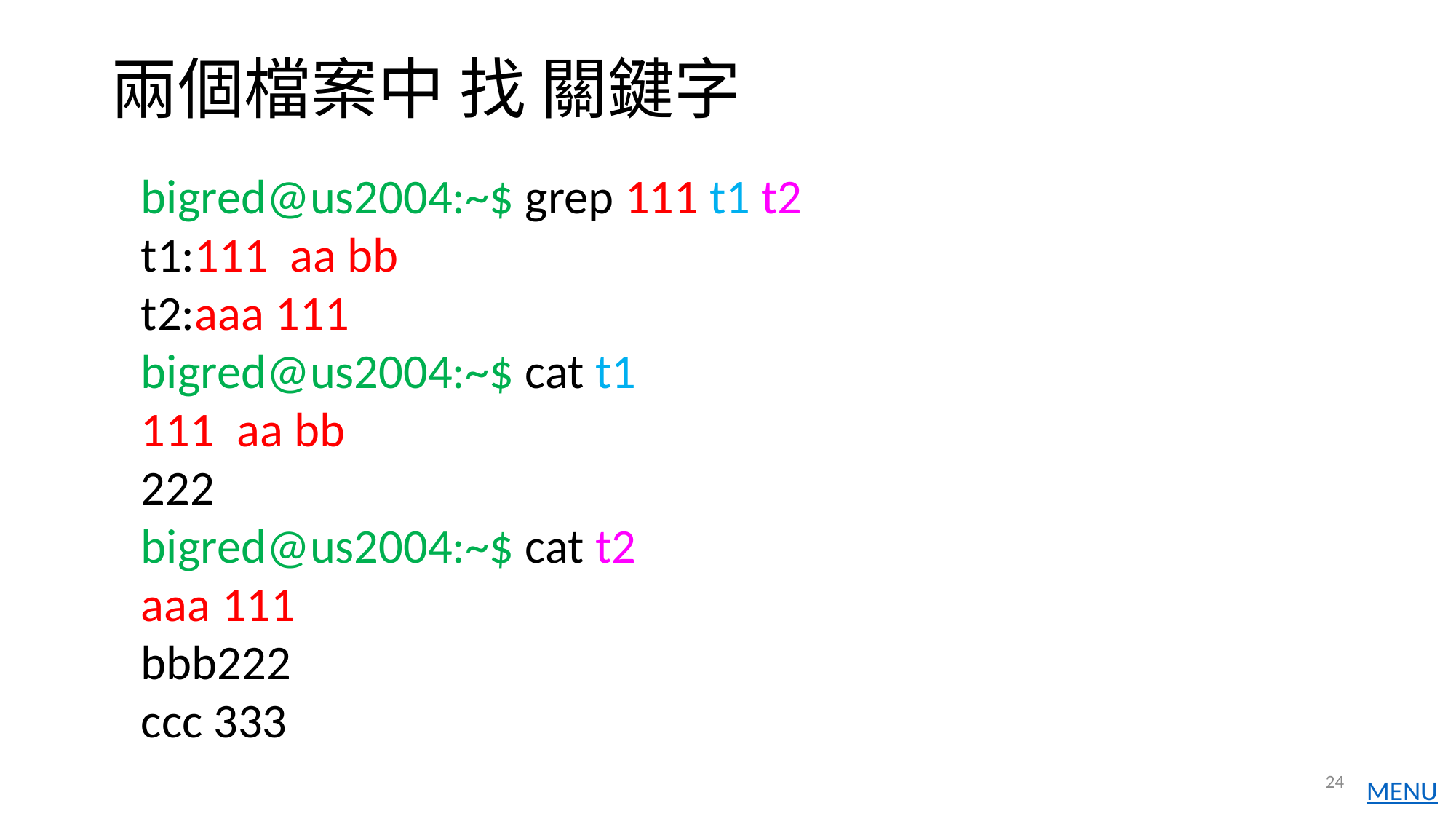

# 兩個檔案中 找 關鍵字
bigred@us2004:~$ grep 111 t1 t2
t1:111  aa bb
t2:aaa 111
bigred@us2004:~$ cat t1
111  aa bb
222
bigred@us2004:~$ cat t2
aaa 111
bbb222
ccc 333
24